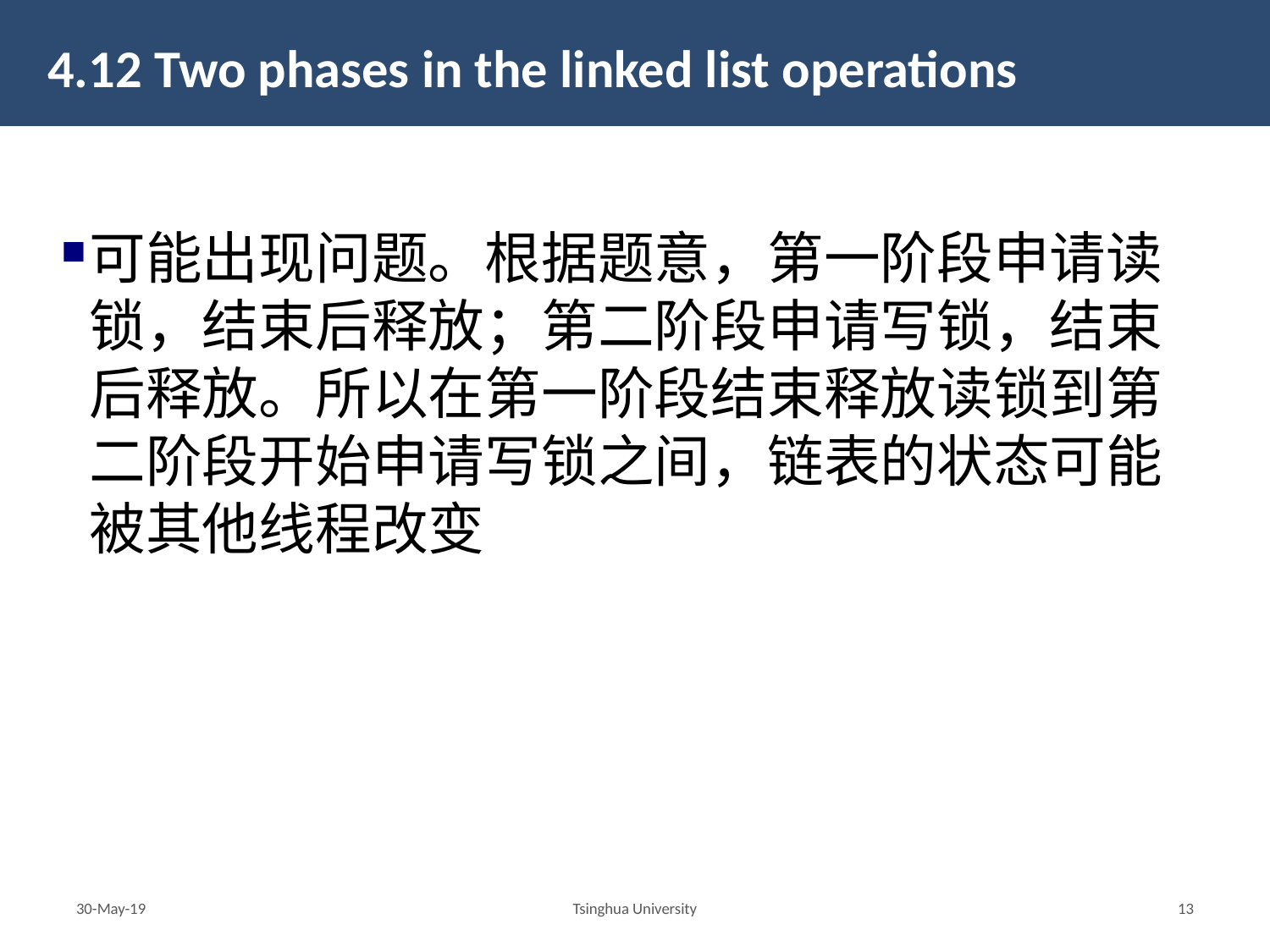

# 4.12 Two phases in the linked list operations
可能出现问题。根据题意，第一阶段申请读锁，结束后释放；第二阶段申请写锁，结束后释放。所以在第一阶段结束释放读锁到第二阶段开始申请写锁之间，链表的状态可能被其他线程改变
30-May-19
Tsinghua University
13